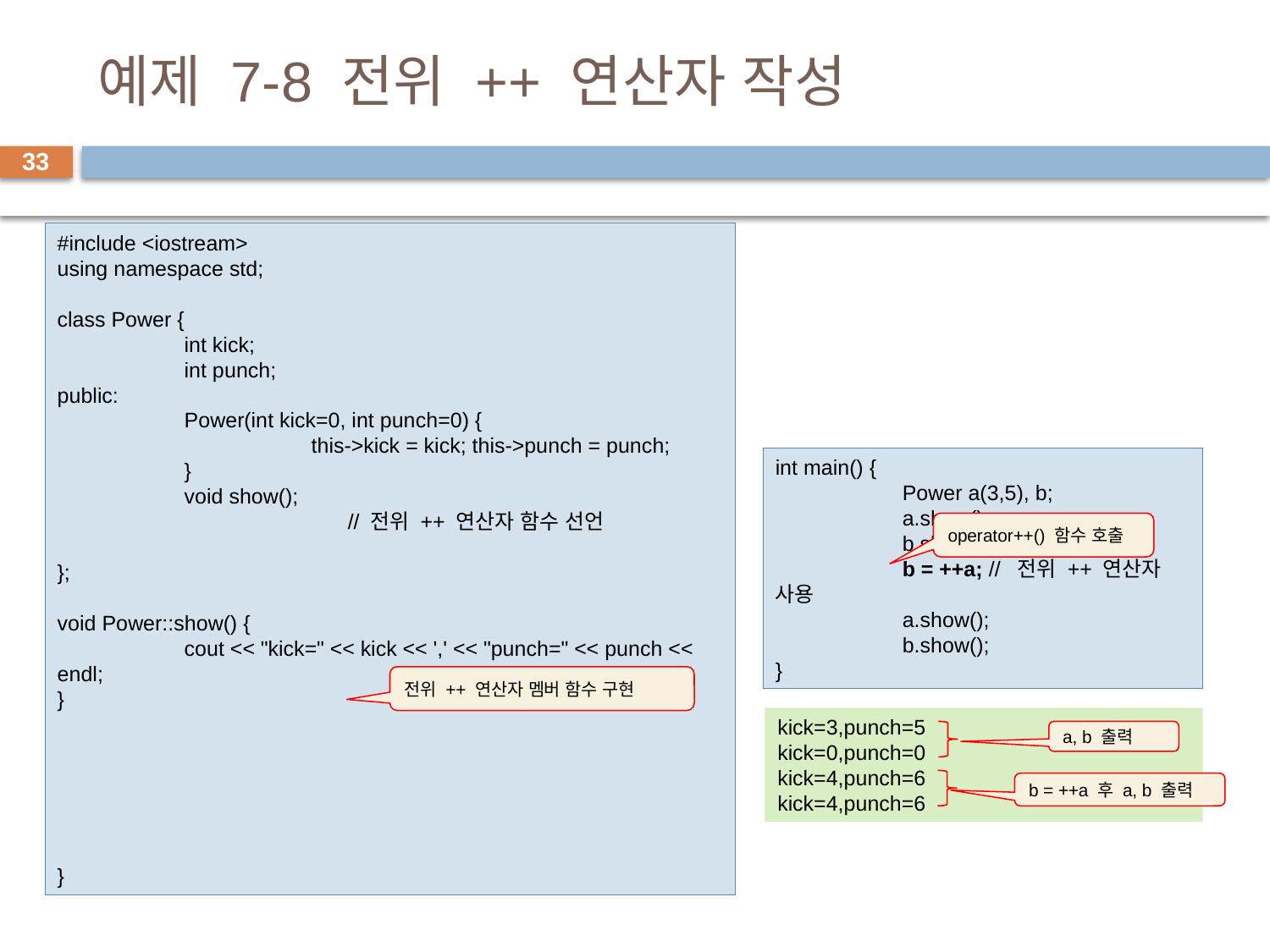

# 예제 7-8 전위 ++ 연산자 작성
33
#include <iostream>
using namespace std;

class Power {
	int kick;
	int punch;
public:
	Power(int kick=0, int punch=0) {
		this->kick = kick; this->punch = punch;
	}
	void show();
                                                 // 전위 ++ 연산자 함수 선언

};

void Power::show() {
	cout << "kick=" << kick << ',' << "punch=" << punch << endl;
}

}
int main() {
	Power a(3,5), b;
	a.show();
	b.show();
	b = ++a; //  전위 ++ 연산자 사용
	a.show();
	b.show();
}
operator++() 함수 호출
전위 ++ 연산자 멤버 함수 구현
kick=3,punch=5
kick=0,punch=0
kick=4,punch=6
kick=4,punch=6

a, b 출력

b = ++a 후 a, b 출력